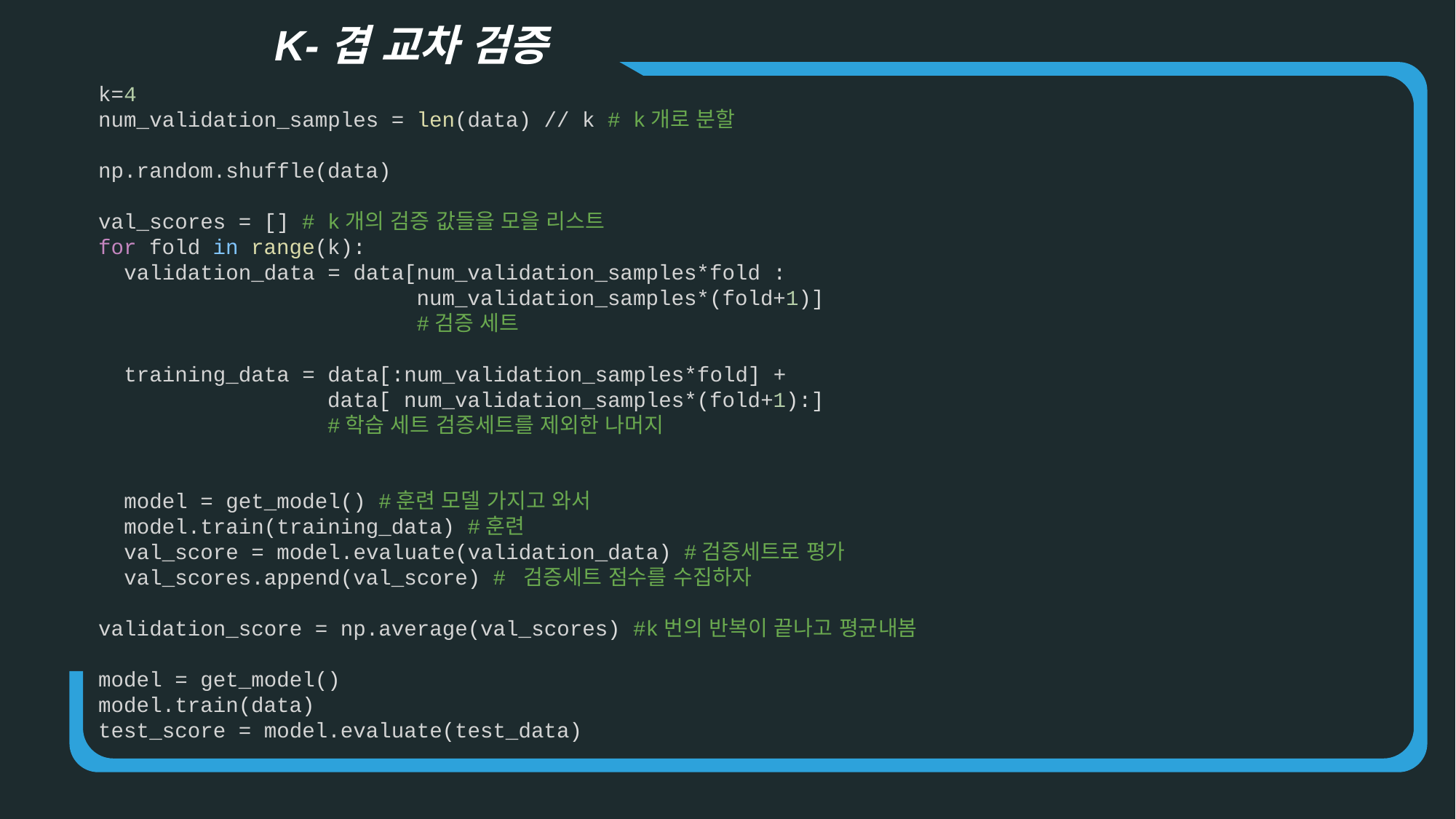

K-겹 교차 검증

k=4
num_validation_samples = len(data) // k # k개로 분할
np.random.shuffle(data)
val_scores = [] # k개의 검증 값들을 모을 리스트
for fold in range(k):
  validation_data = data[num_validation_samples*fold :
                         num_validation_samples*(fold+1)]
                         #검증 세트
  training_data = data[:num_validation_samples*fold] +
                  data[ num_validation_samples*(fold+1):]
                  #학습 세트 검증세트를 제외한 나머지
  model = get_model() #훈련 모델 가지고 와서
  model.train(training_data) #훈련
  val_score = model.evaluate(validation_data) #검증세트로 평가
  val_scores.append(val_score) # 검증세트 점수를 수집하자
validation_score = np.average(val_scores) #k번의 반복이 끝나고 평균내봄
model = get_model()
model.train(data)
test_score = model.evaluate(test_data)